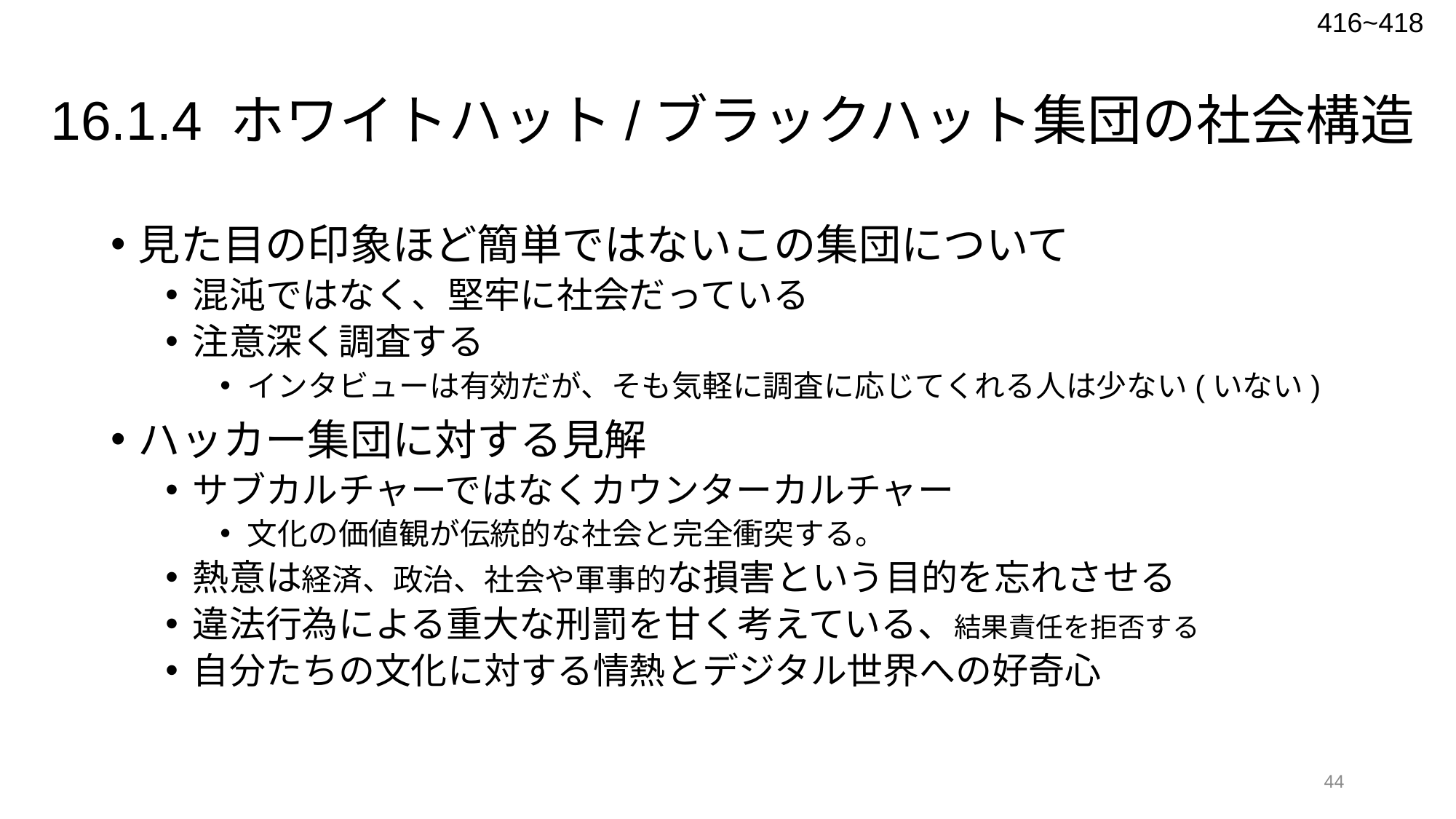

416~418
# 16.1.4 ホワイトハット/ブラックハット集団の社会構造
見た目の印象ほど簡単ではないこの集団について
混沌ではなく、堅牢に社会だっている
注意深く調査する
インタビューは有効だが、そも気軽に調査に応じてくれる人は少ない(いない)
ハッカー集団に対する見解
サブカルチャーではなくカウンターカルチャー
文化の価値観が伝統的な社会と完全衝突する。
熱意は経済、政治、社会や軍事的な損害という目的を忘れさせる
違法行為による重大な刑罰を甘く考えている、結果責任を拒否する
自分たちの文化に対する情熱とデジタル世界への好奇心

44